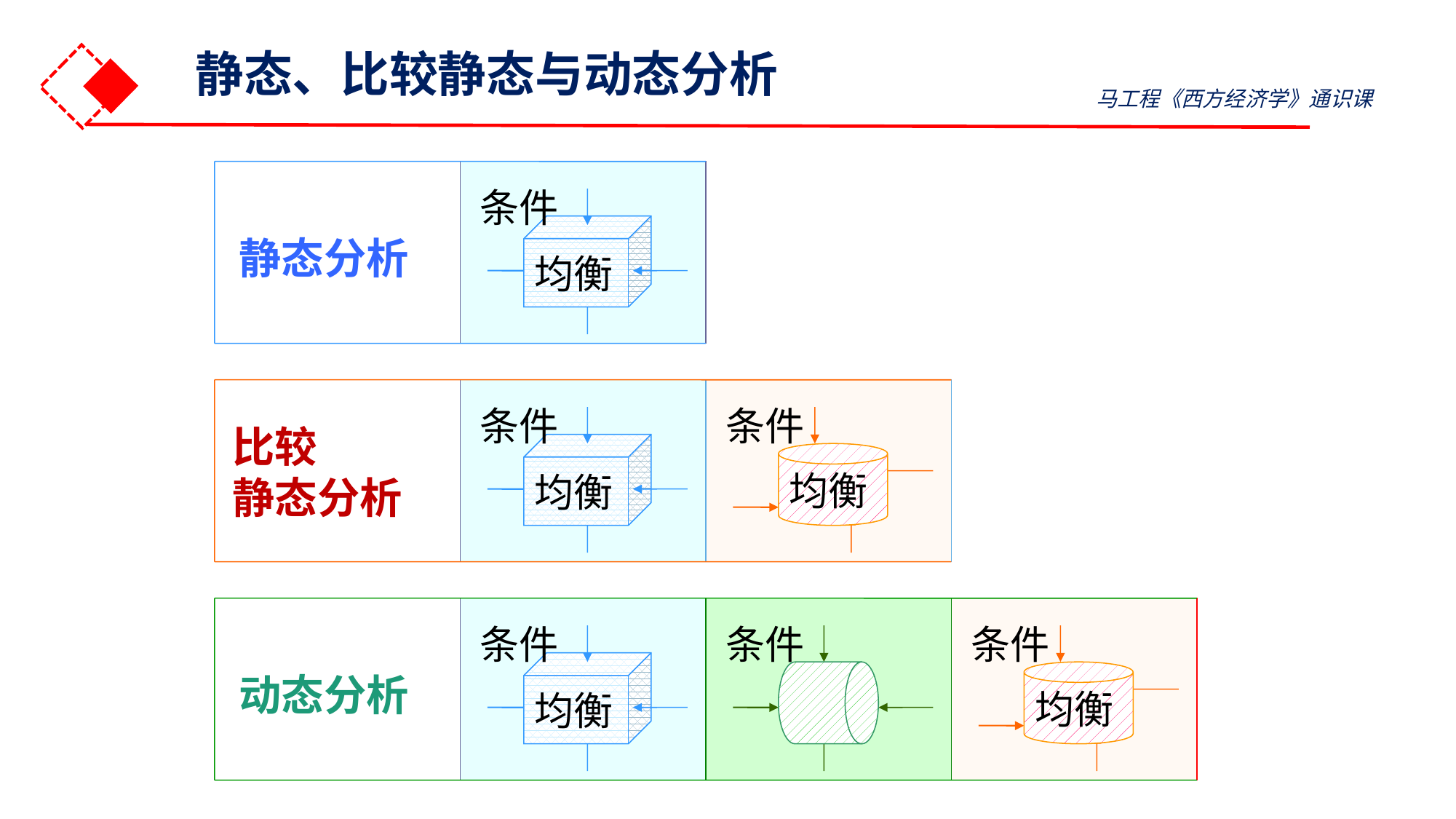

静态、比较静态与动态分析

马工程《西方经济学》通识课

条件

静态分析
均衡

条件
条件

比较
静态分析
均衡
均衡

条件
条件
条件

动态分析
均衡

均衡